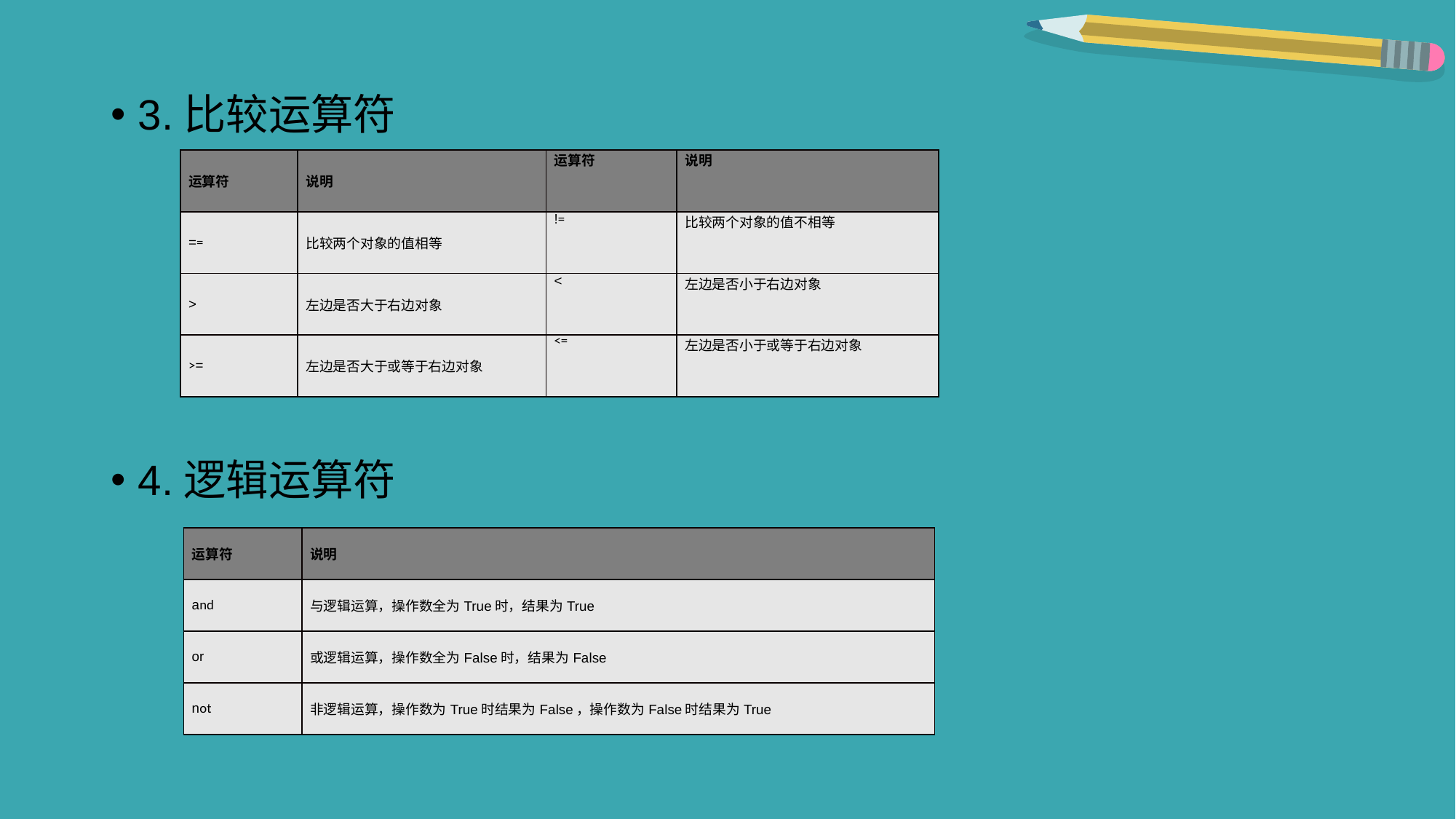

3.比较运算符

4.逻辑运算符

| 运算符 | 说明 | 运算符 | 说明 |
| --- | --- | --- | --- |
| == | 比较两个对象的值相等 | != | 比较两个对象的值不相等 |
| > | 左边是否大于右边对象 | < | 左边是否小于右边对象 |
| >= | 左边是否大于或等于右边对象 | <= | 左边是否小于或等于右边对象 |
| 运算符 | 说明 |
| --- | --- |
| and | 与逻辑运算，操作数全为True时，结果为True |
| or | 或逻辑运算，操作数全为False时，结果为False |
| not | 非逻辑运算，操作数为True时结果为False，操作数为False时结果为True |